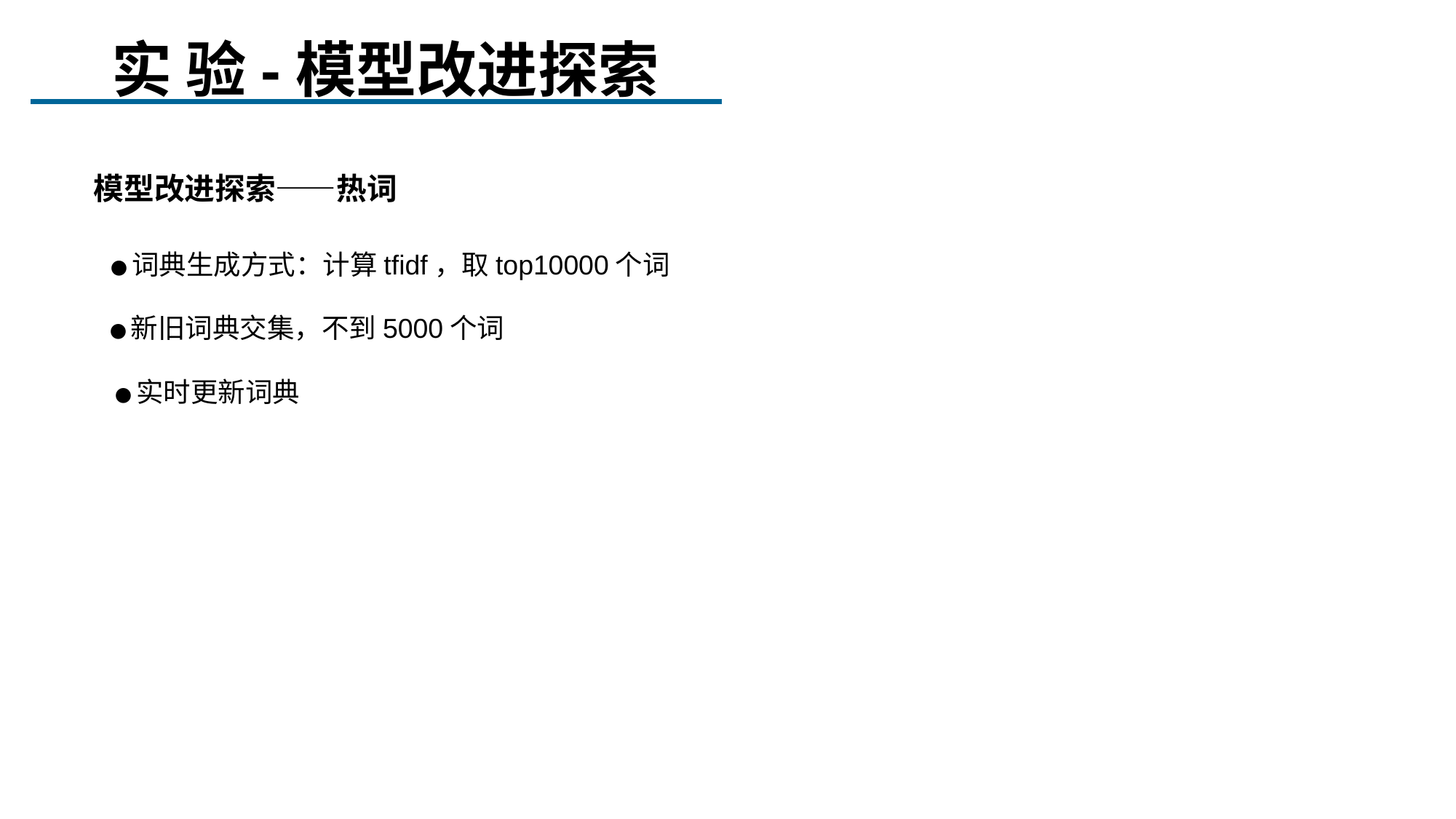

实 验-模型改进探索
模型改进探索——热词
●词典生成方式：计算tfidf，取top10000个词
●新旧词典交集，不到5000个词
●实时更新词典